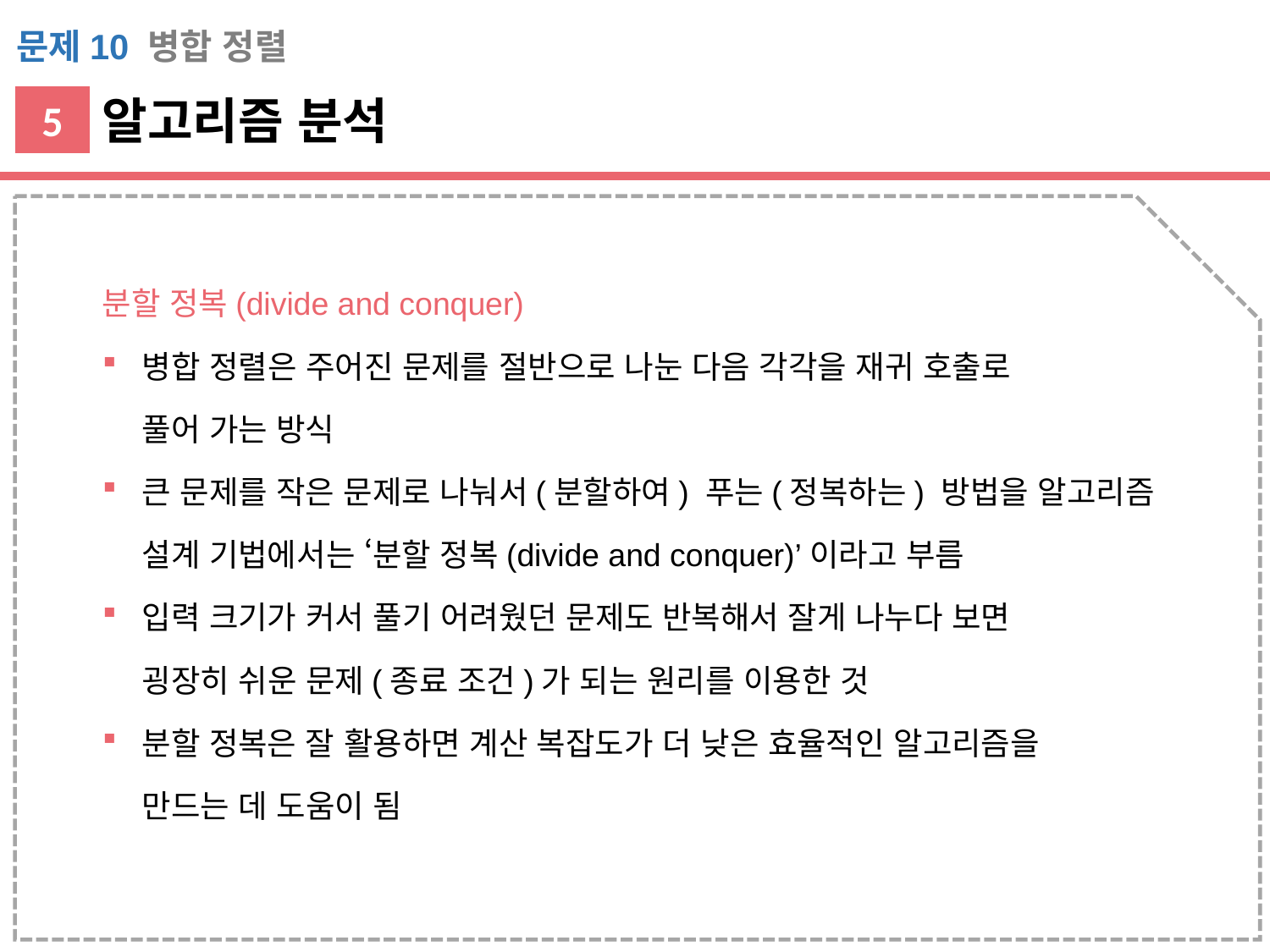

문제10 병합 정렬
알고리즘 분석
5

분할 정복(divide and conquer)
병합 정렬은 주어진 문제를 절반으로 나눈 다음 각각을 재귀 호출로
풀어 가는 방식
큰 문제를 작은 문제로 나눠서(분할하여) 푸는(정복하는) 방법을 알고리즘 설계 기법에서는 ‘분할 정복(divide and conquer)’이라고 부름
입력 크기가 커서 풀기 어려웠던 문제도 반복해서 잘게 나누다 보면
굉장히 쉬운 문제(종료 조건)가 되는 원리를 이용한 것
분할 정복은 잘 활용하면 계산 복잡도가 더 낮은 효율적인 알고리즘을
만드는 데 도움이 됨